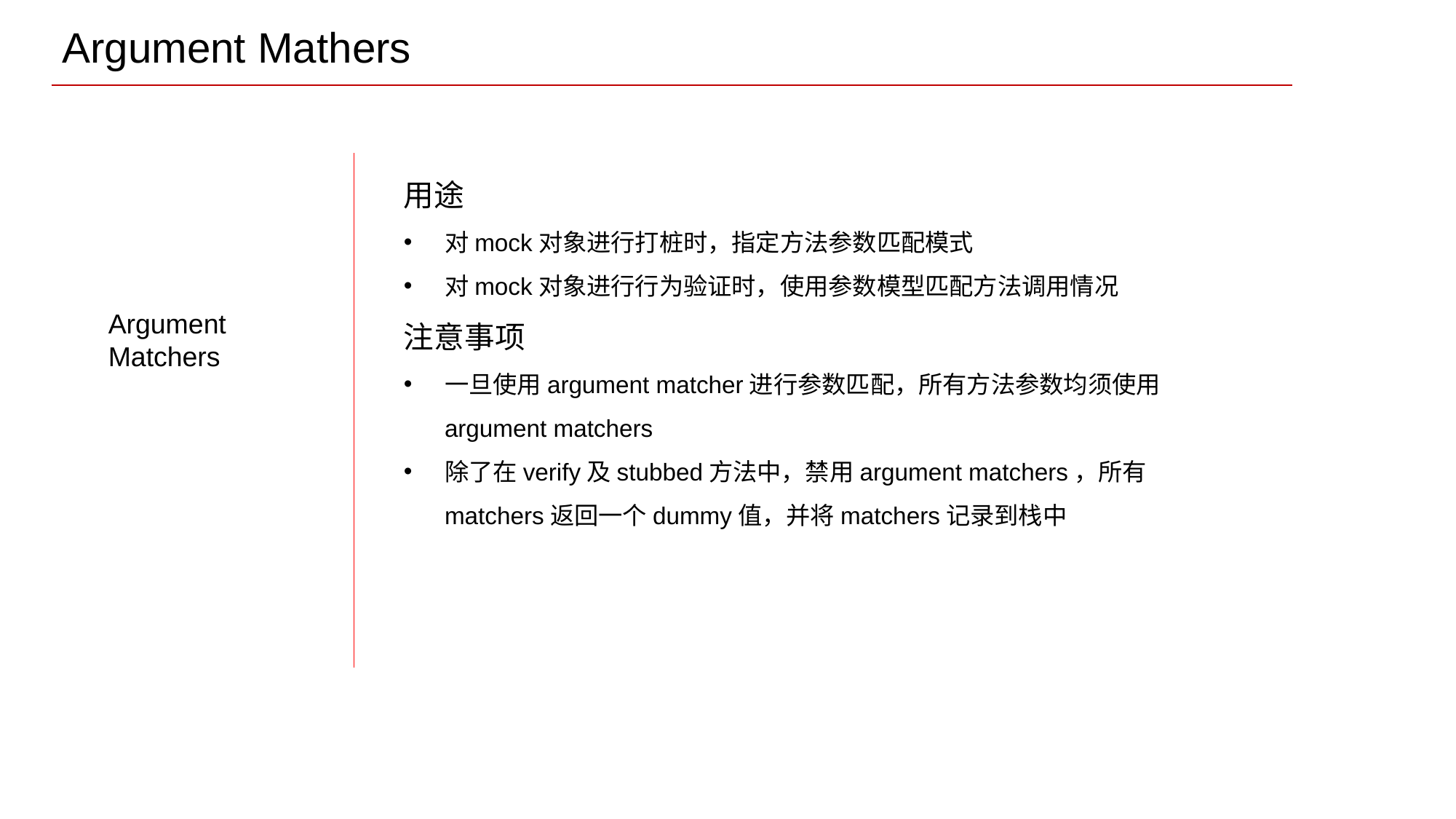

Argument Mathers
用途
对mock对象进行打桩时，指定方法参数匹配模式
对mock对象进行行为验证时，使用参数模型匹配方法调用情况
注意事项
一旦使用argument matcher进行参数匹配，所有方法参数均须使用argument matchers
除了在verify及stubbed方法中，禁用argument matchers，所有matchers返回一个dummy值，并将matchers记录到栈中

Argument Matchers